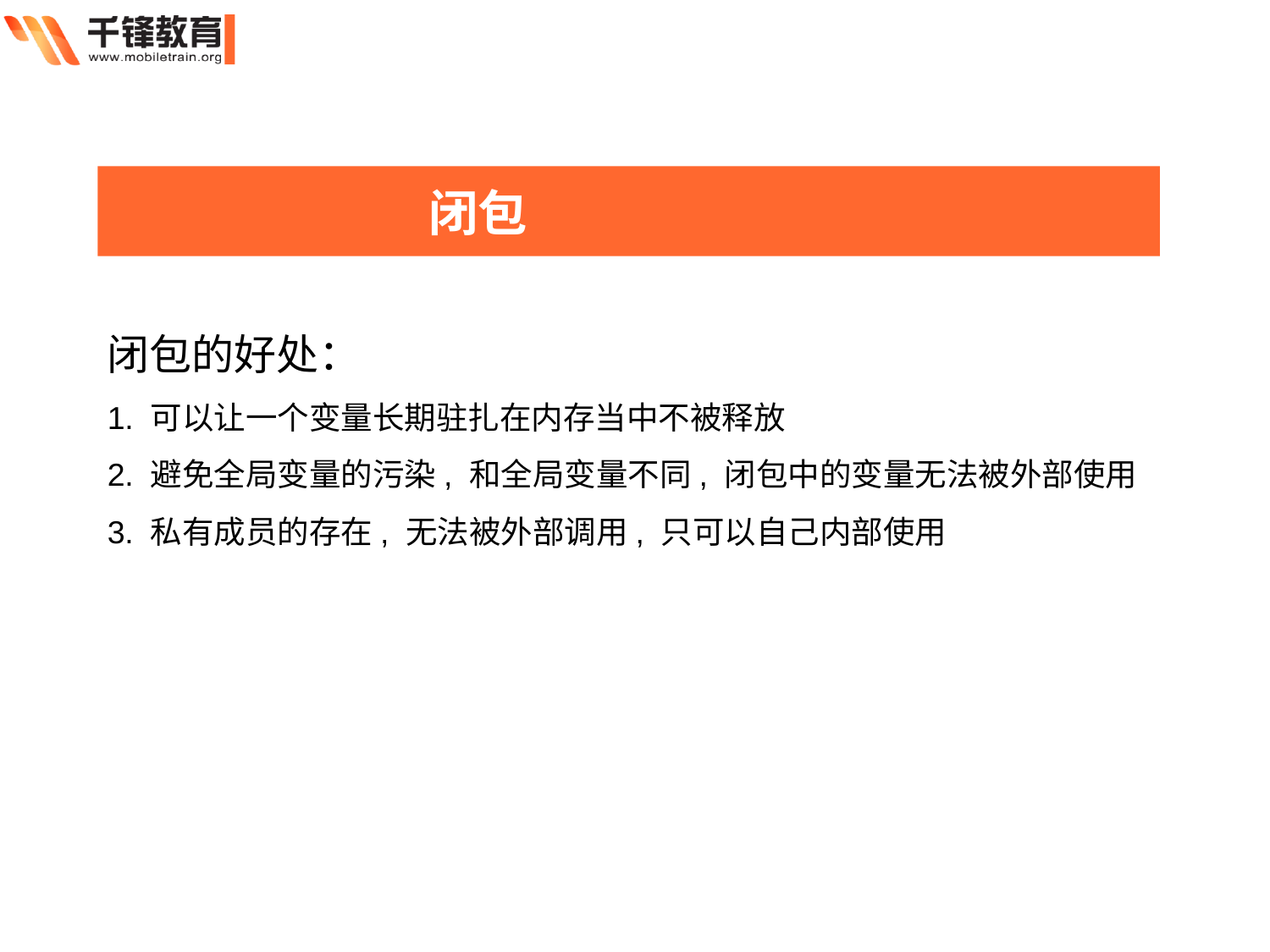

闭包
闭包的好处：
1. 可以让一个变量长期驻扎在内存当中不被释放
2. 避免全局变量的污染, 和全局变量不同, 闭包中的变量无法被外部使用
3. 私有成员的存在, 无法被外部调用, 只可以自己内部使用